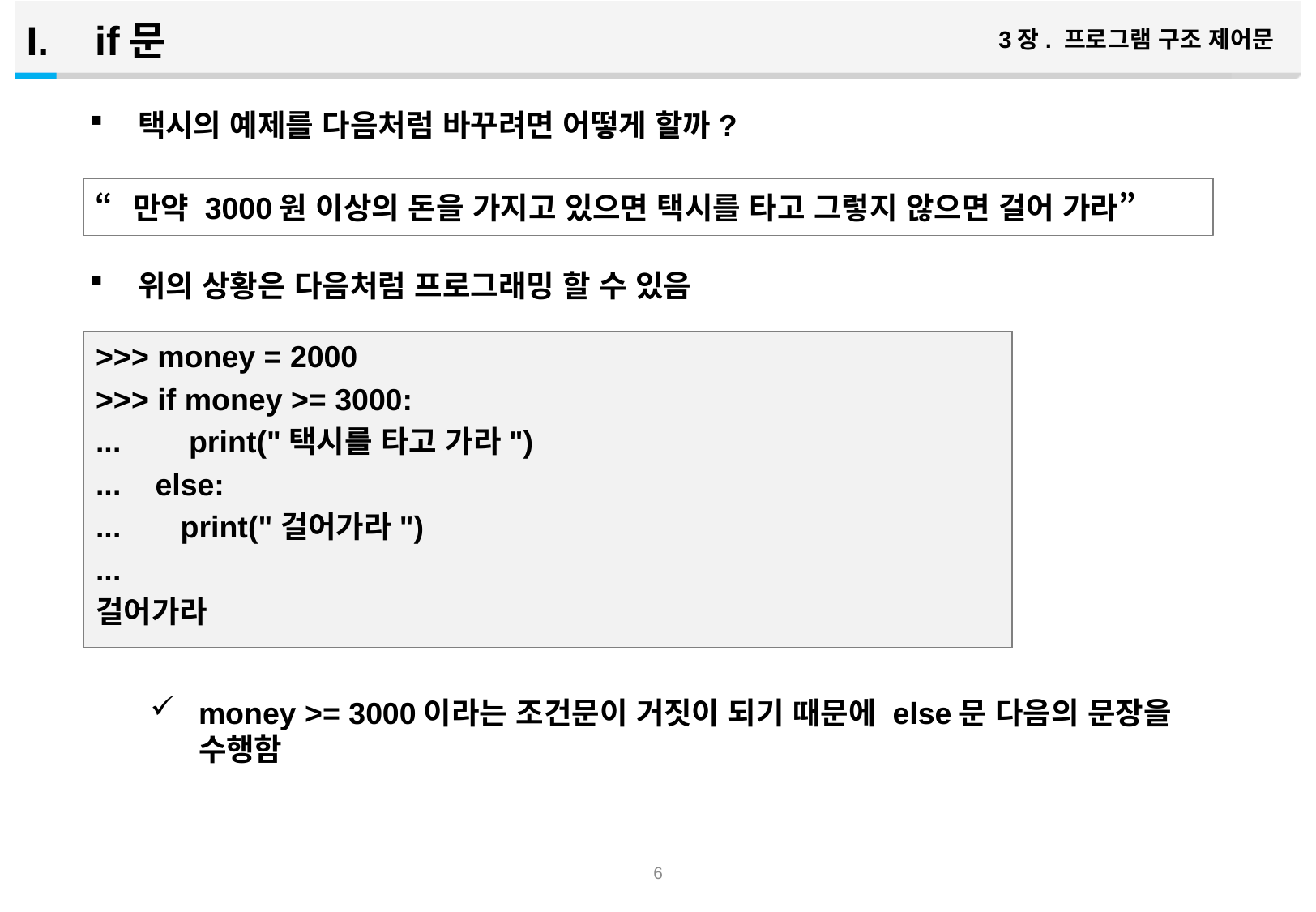

if문
3장. 프로그램 구조 제어문
택시의 예제를 다음처럼 바꾸려면 어떻게 할까?

위의 상황은 다음처럼 프로그래밍 할 수 있음

money >= 3000이라는 조건문이 거짓이 되기 때문에 else문 다음의 문장을       수행함
“만약 3000원 이상의 돈을 가지고 있으면 택시를 타고 그렇지 않으면 걸어 가라”
>>> money = 2000
>>> if money >= 3000:
...        print("택시를 타고 가라")
...    else:
...       print("걸어가라")
...
걸어가라
6